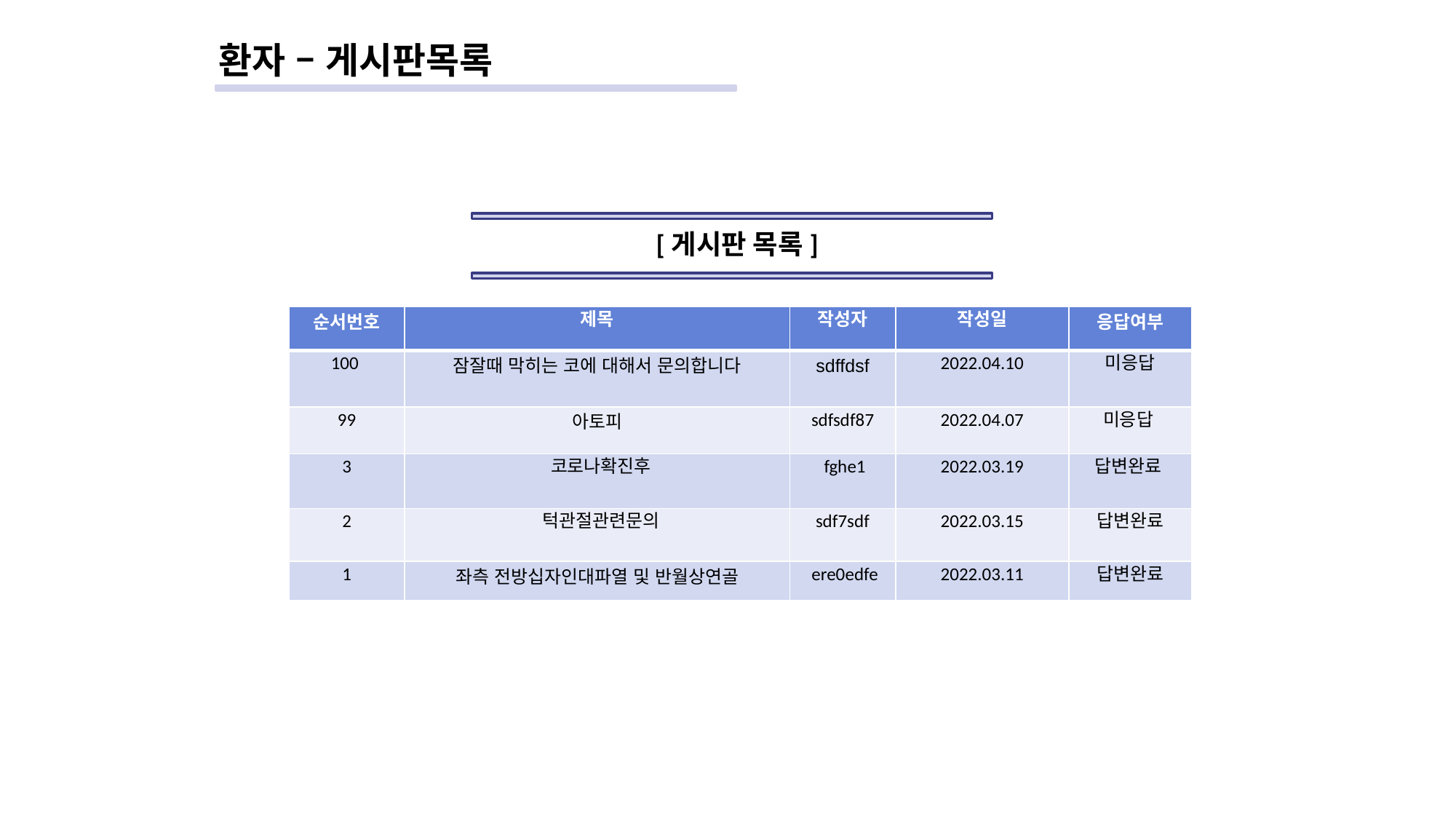

# 환자 – 게시판목록

[게시판 목록]

| 순서번호 | 제목 | 작성자 | 작성일 | 응답여부 |
| --- | --- | --- | --- | --- |
| 100 | 잠잘때 막히는 코에 대해서 문의합니다 | sdffdsf | 2022.04.10 | 미응답 |
| 99 | 아토피 | sdfsdf87 | 2022.04.07 | 미응답 |
| 3 | 코로나확진후 | fghe1 | 2022.03.19 | 답변완료 |
| 2 | 턱관절관련문의 | sdf7sdf | 2022.03.15 | 답변완료 |
| 1 | 좌측 전방십자인대파열 및 반월상연골 | ere0edfe | 2022.03.11 | 답변완료 |